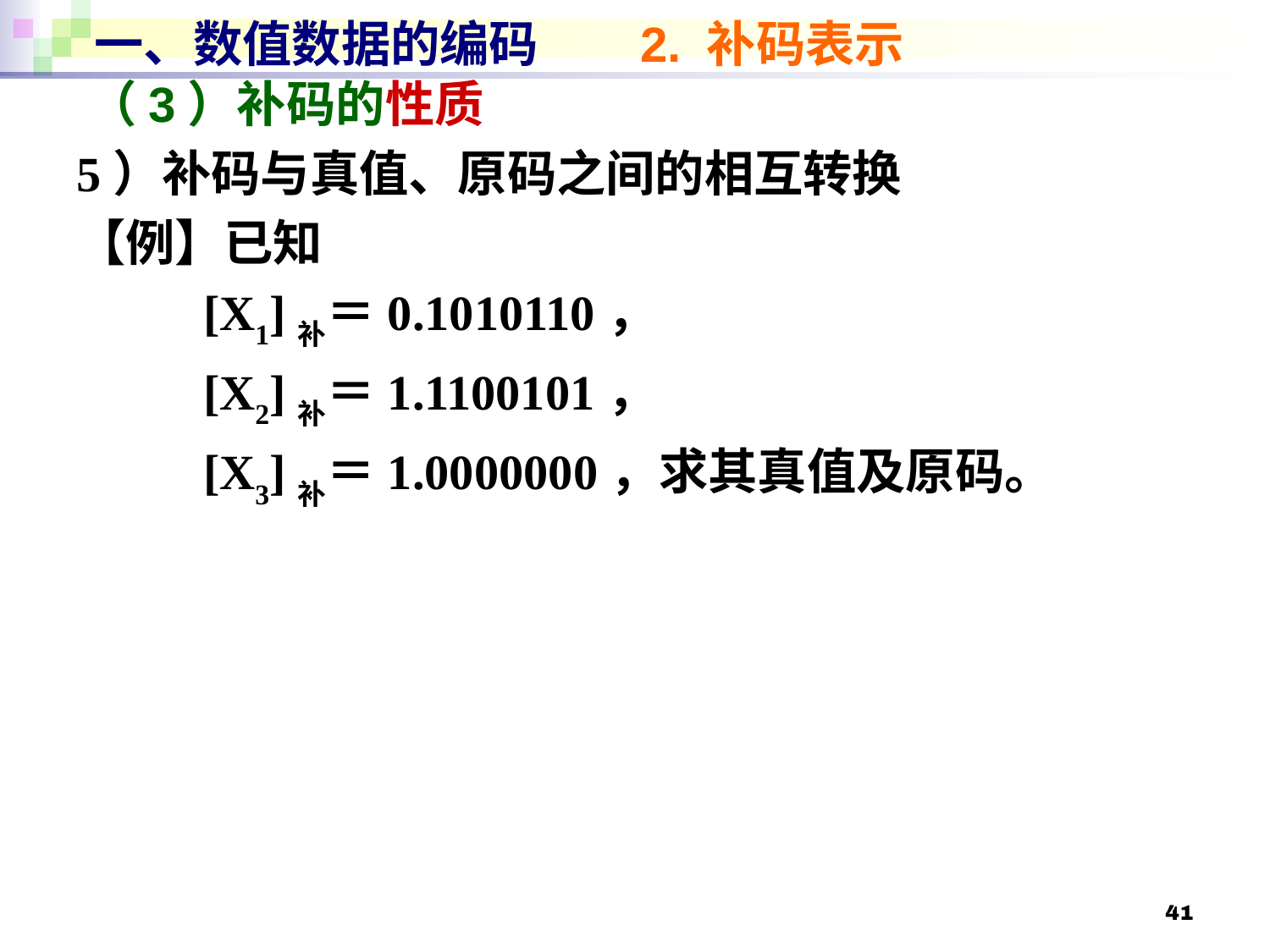

# 一、数值数据的编码        2. 补码表示
（3）补码的性质
5）补码与真值、原码之间的相互转换
【例】已知
	[X1]补＝0.1010110，
	[X2]补＝1.1100101，
	[X3]补＝1.0000000，求其真值及原码。
41